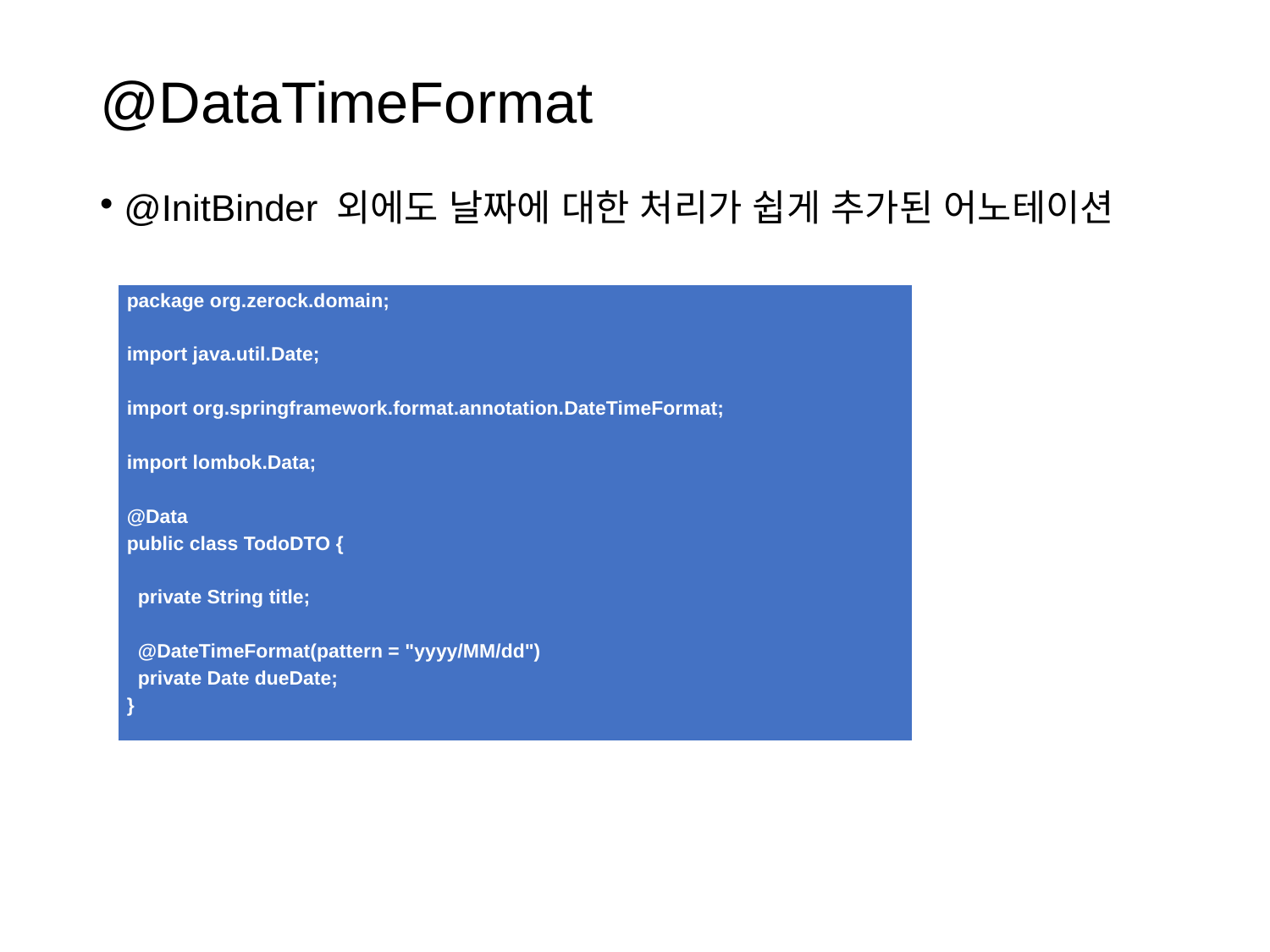

# @DataTimeFormat
@InitBinder 외에도 날짜에 대한 처리가 쉽게 추가된 어노테이션

| package org.zerock.domain;   import java.util.Date;   import org.springframework.format.annotation.DateTimeFormat;   import lombok.Data;   @Data public class TodoDTO {   private String title; @DateTimeFormat(pattern = "yyyy/MM/dd") private Date dueDate; } |
| --- |